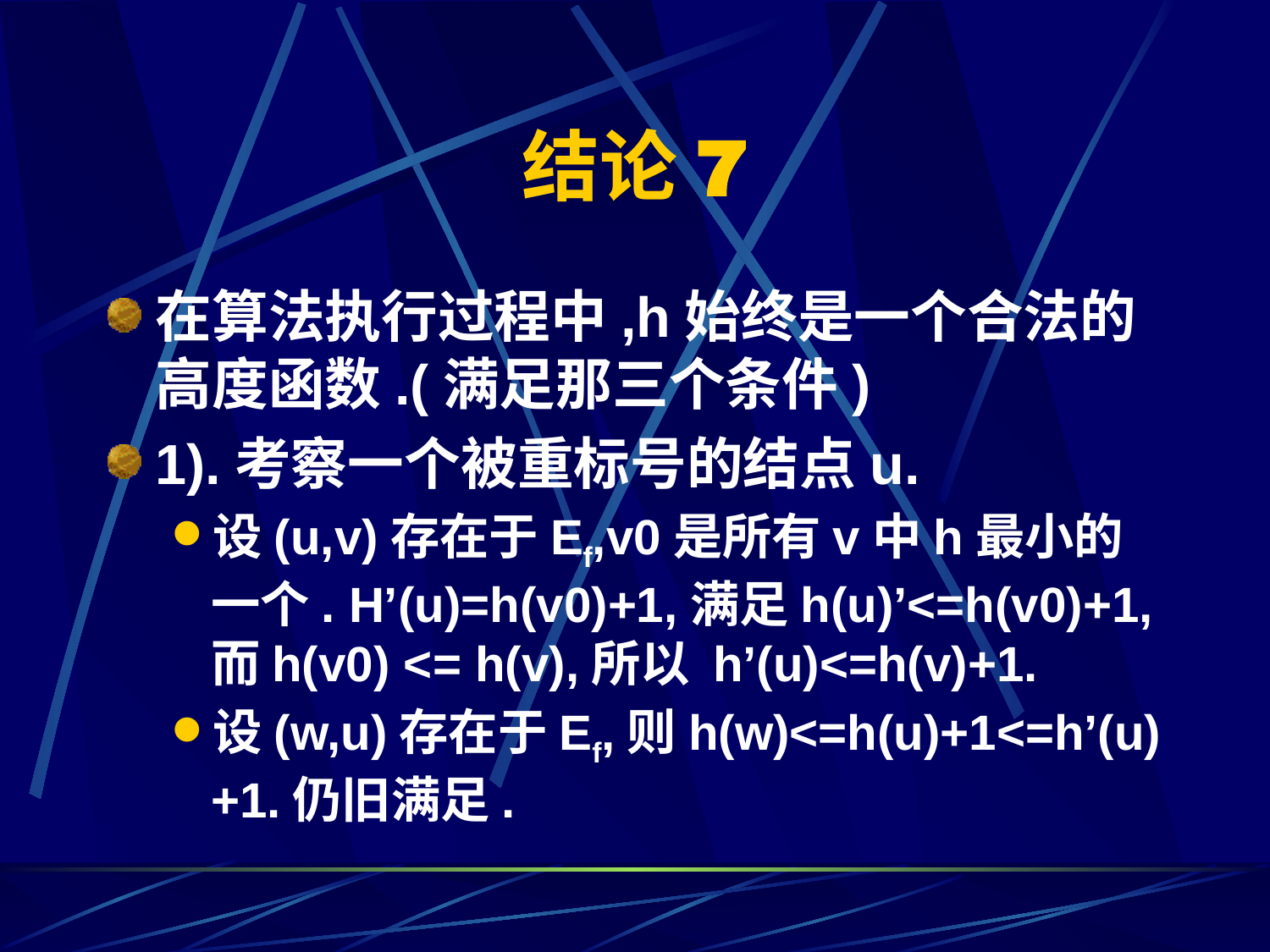

# 结论7
在算法执行过程中,h始终是一个合法的高度函数.(满足那三个条件)
1).考察一个被重标号的结点u.
设(u,v)存在于Ef,v0是所有v中h最小的一个. H’(u)=h(v0)+1,满足h(u)’<=h(v0)+1,而h(v0) <= h(v),所以 h’(u)<=h(v)+1.
设(w,u)存在于Ef,则h(w)<=h(u)+1<=h’(u)+1.仍旧满足.